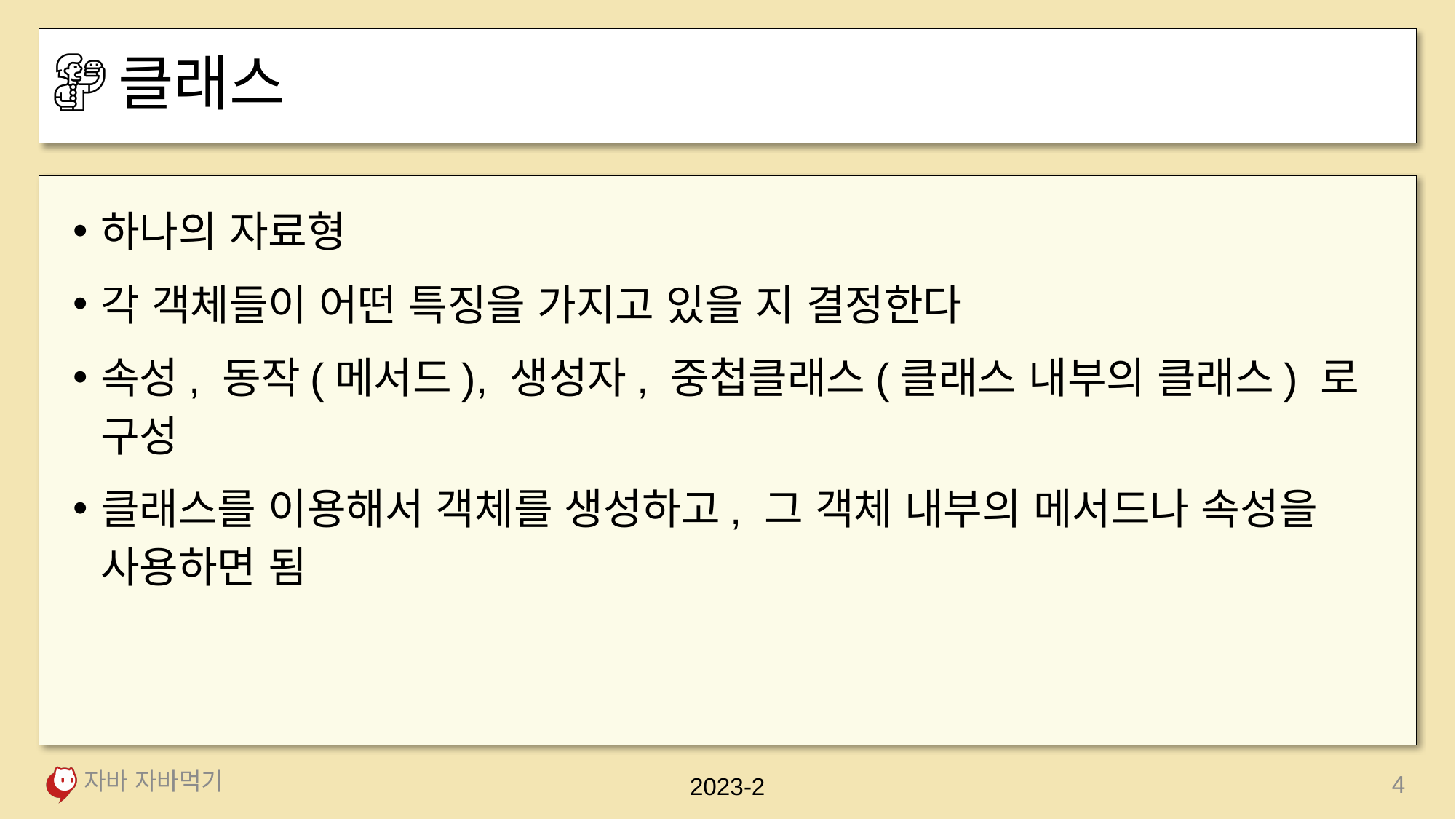

# 클래스
하나의 자료형
각 객체들이 어떤 특징을 가지고 있을 지 결정한다
속성, 동작(메서드), 생성자, 중첩클래스(클래스 내부의 클래스) 로 구성
클래스를 이용해서 객체를 생성하고, 그 객체 내부의 메서드나 속성을 사용하면 됨
자바 자바먹기
4